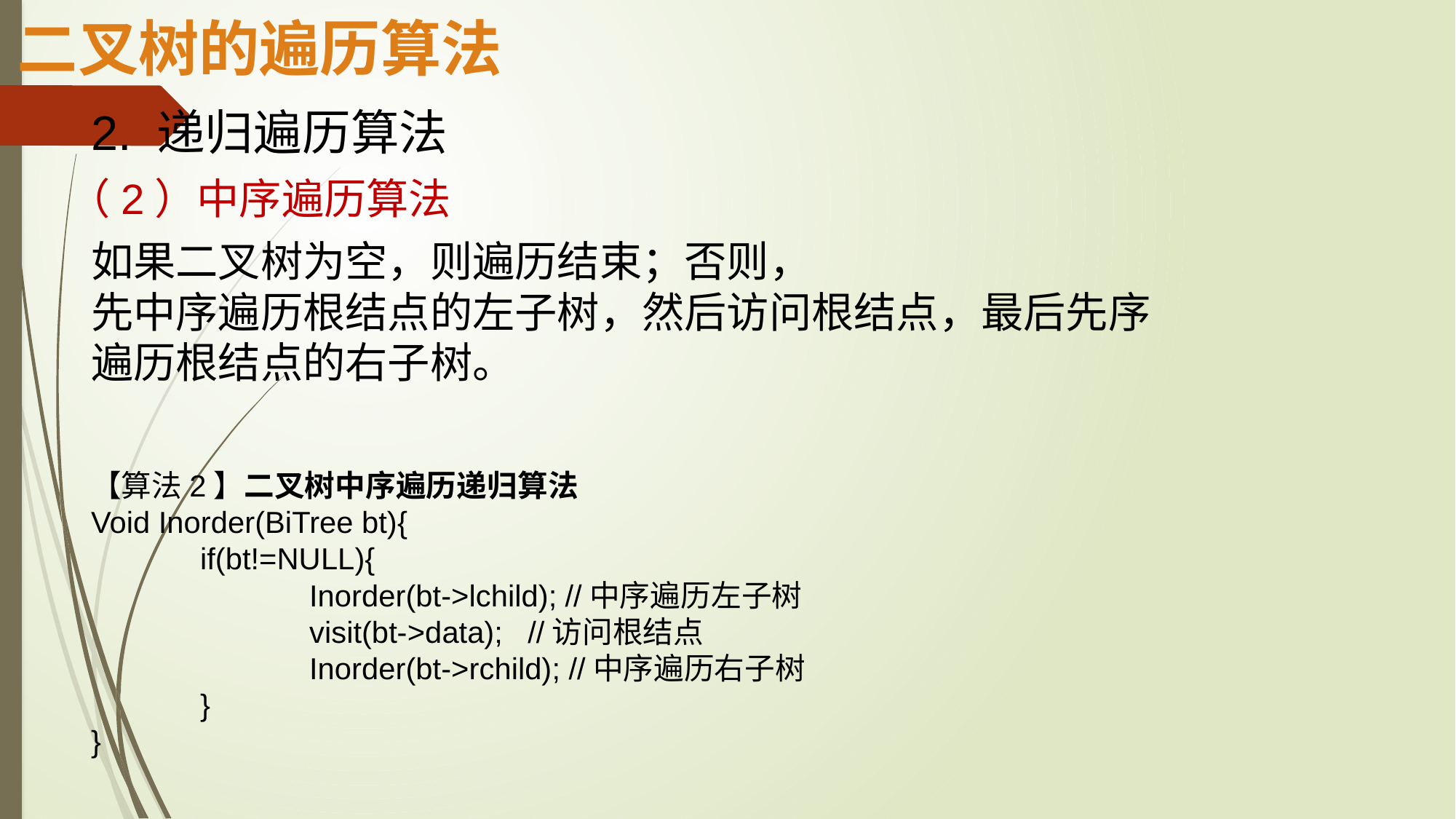

二叉树的遍历算法
2. 递归遍历算法
（2）中序遍历算法
如果二叉树为空，则遍历结束；否则，
先中序遍历根结点的左子树，然后访问根结点，最后先序遍历根结点的右子树。
【算法2】二叉树中序遍历递归算法
Void Inorder(BiTree bt){
	if(bt!=NULL){
		Inorder(bt->lchild); //中序遍历左子树
		visit(bt->data);   //访问根结点
		Inorder(bt->rchild); //中序遍历右子树
	}
}